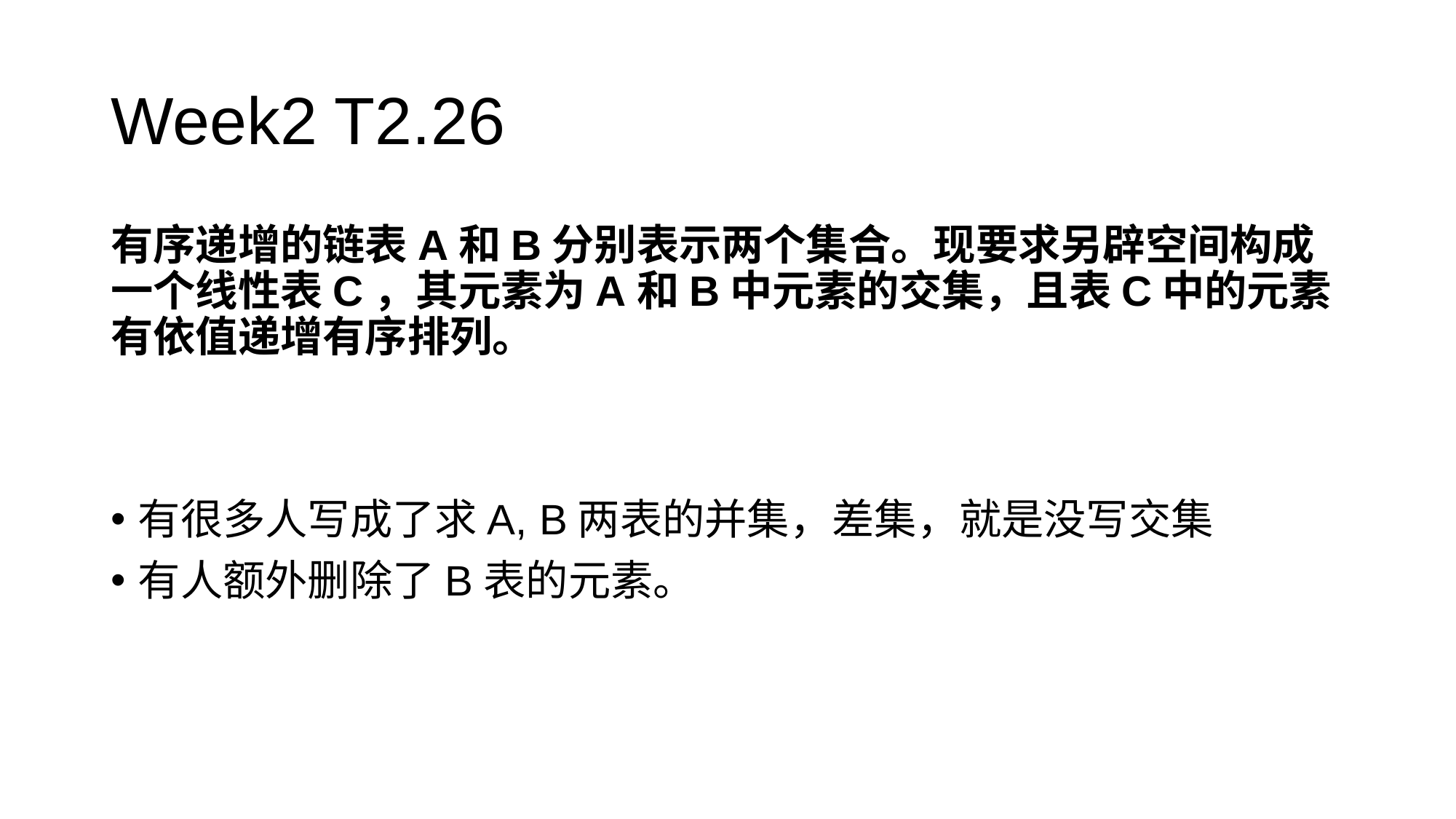

# Week2 T2.26
有序递增的链表A和B分别表示两个集合。现要求另辟空间构成一个线性表C，其元素为A和B中元素的交集，且表C中的元素有依值递增有序排列。

有很多人写成了求A, B两表的并集，差集，就是没写交集
有人额外删除了B表的元素。